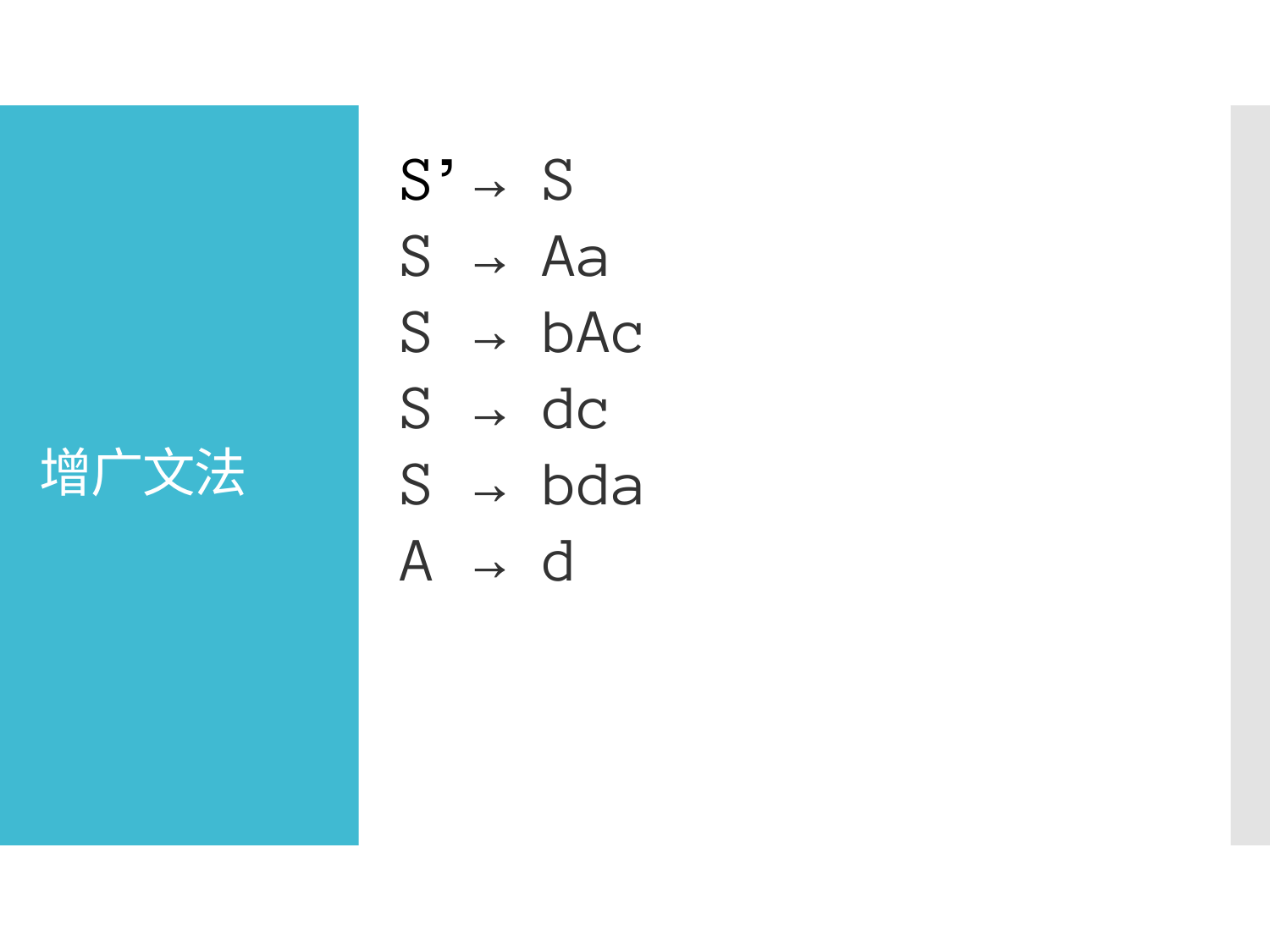

S’→ S
S → Aa
S → bAc
S → dc
S → bda
A → d
# 增广文法